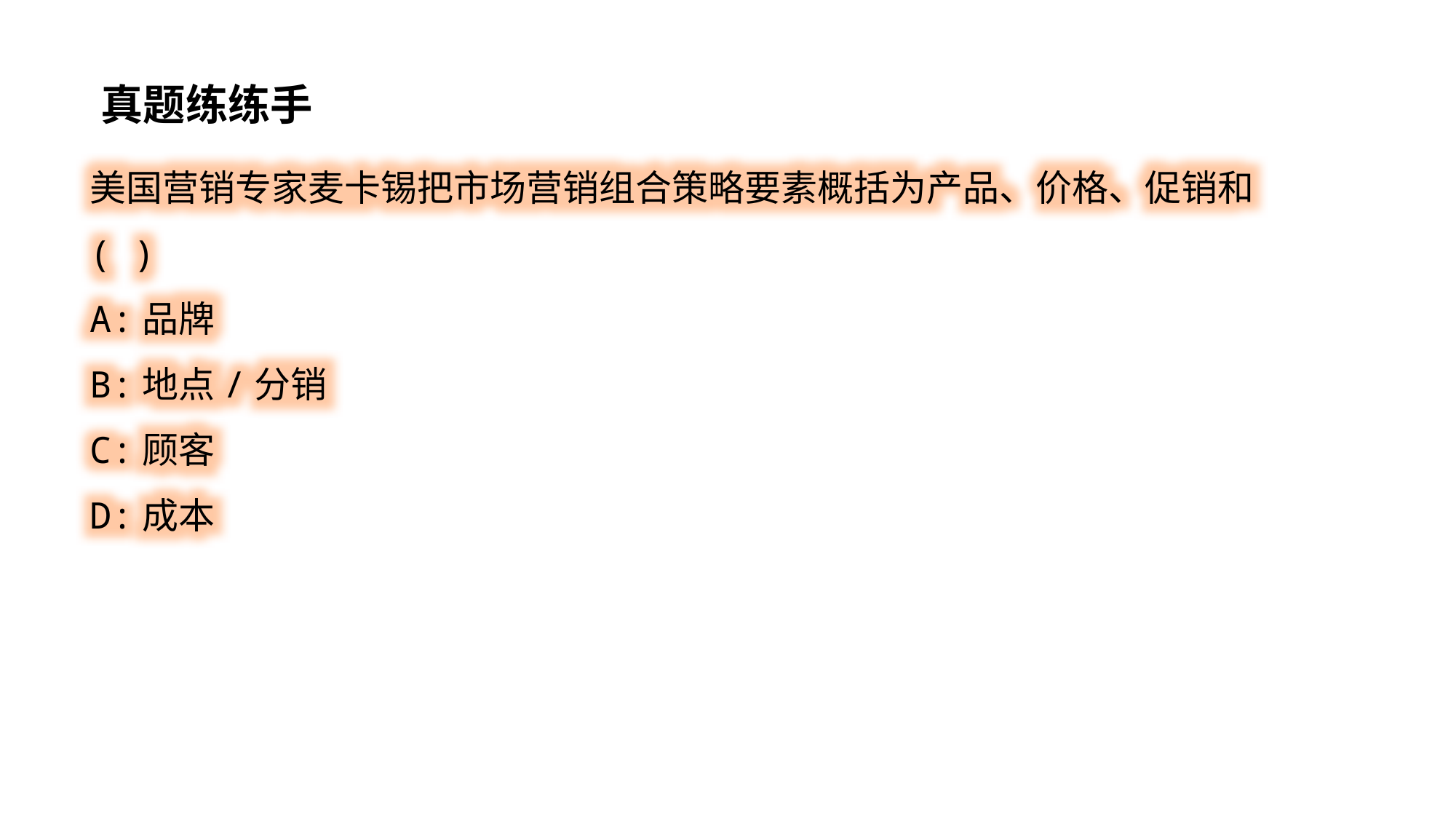

真题练练手
美国营销专家麦卡锡把市场营销组合策略要素概括为产品、价格、促销和( )
A:品牌
B:地点/分销
C:顾客
D:成本